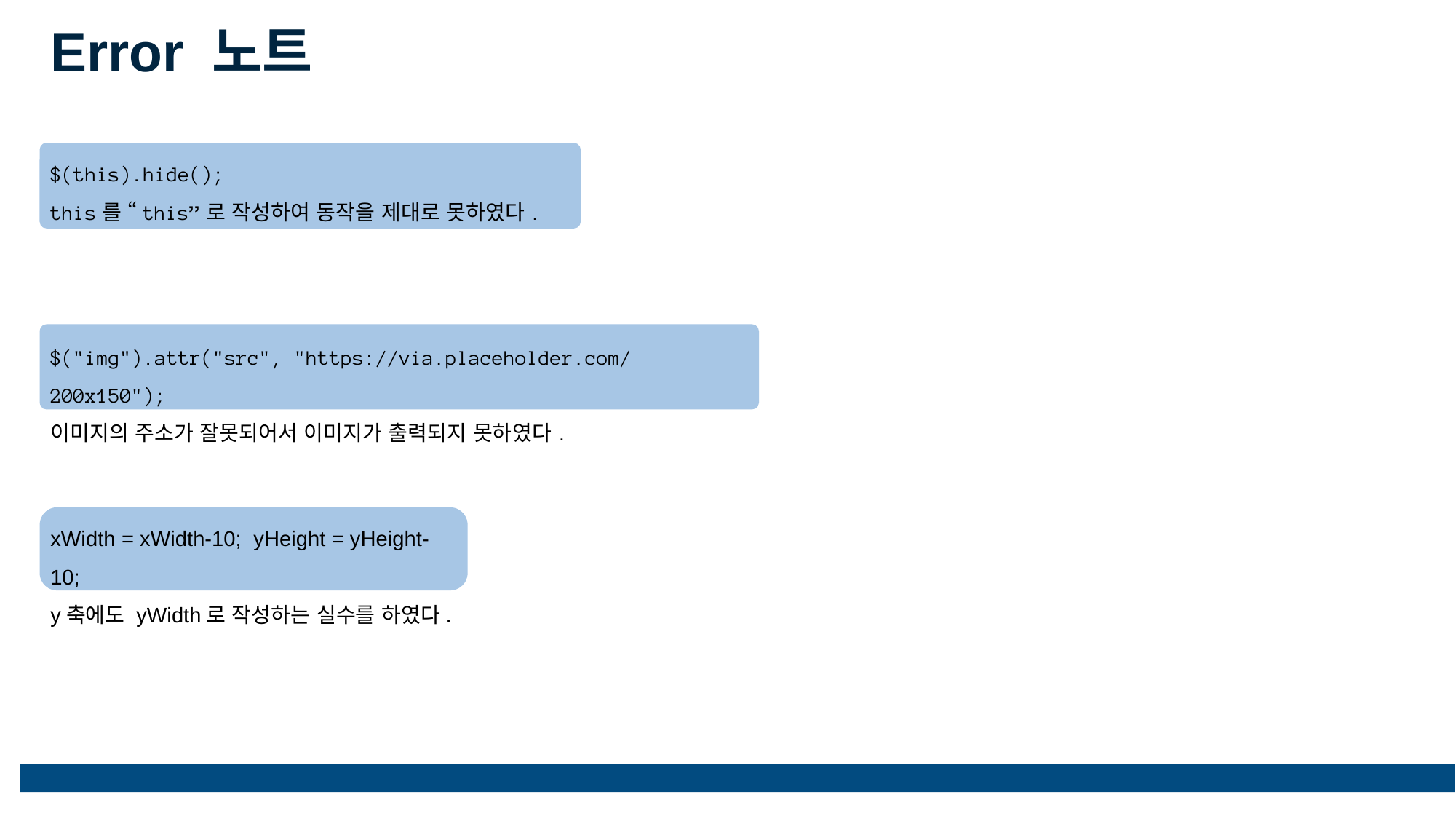

Error 노트
$(this).hide();
this를 “this”로 작성하여 동작을 제대로 못하였다.

$("img").attr("src", "https://via.placeholder.com/200x150");
이미지의 주소가 잘못되어서 이미지가 출력되지 못하였다.
xWidth = xWidth-10;  yHeight = yHeight-10;
y축에도 yWidth로 작성하는 실수를 하였다.